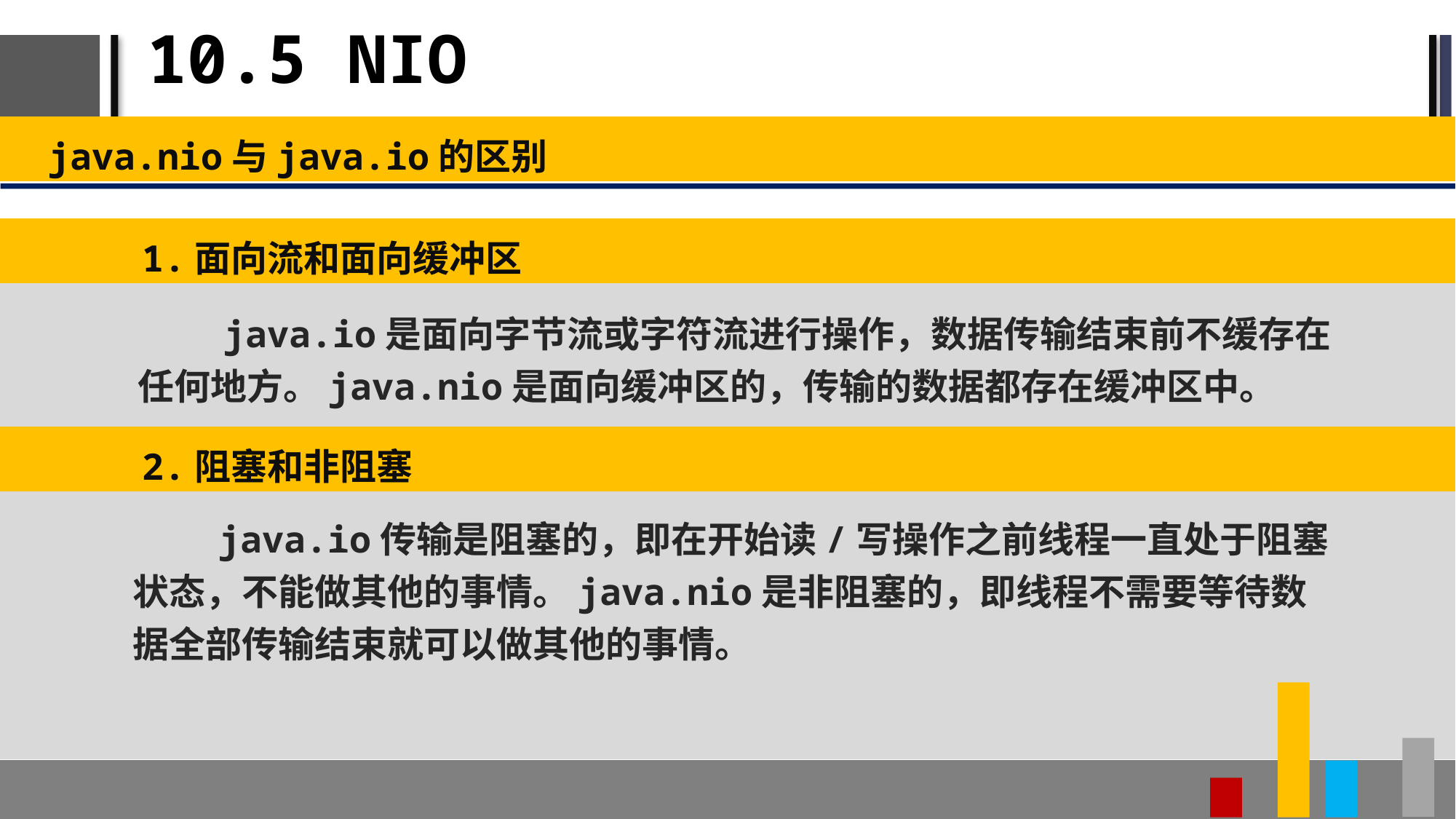

# 10.5 NIO

java.nio与java.io的区别

1.面向流和面向缓冲区

java.io是面向字节流或字符流进行操作，数据传输结束前不缓存在任何地方。java.nio是面向缓冲区的，传输的数据都存在缓冲区中。

2.阻塞和非阻塞
java.io传输是阻塞的，即在开始读/写操作之前线程一直处于阻塞状态，不能做其他的事情。java.nio是非阻塞的，即线程不需要等待数据全部传输结束就可以做其他的事情。